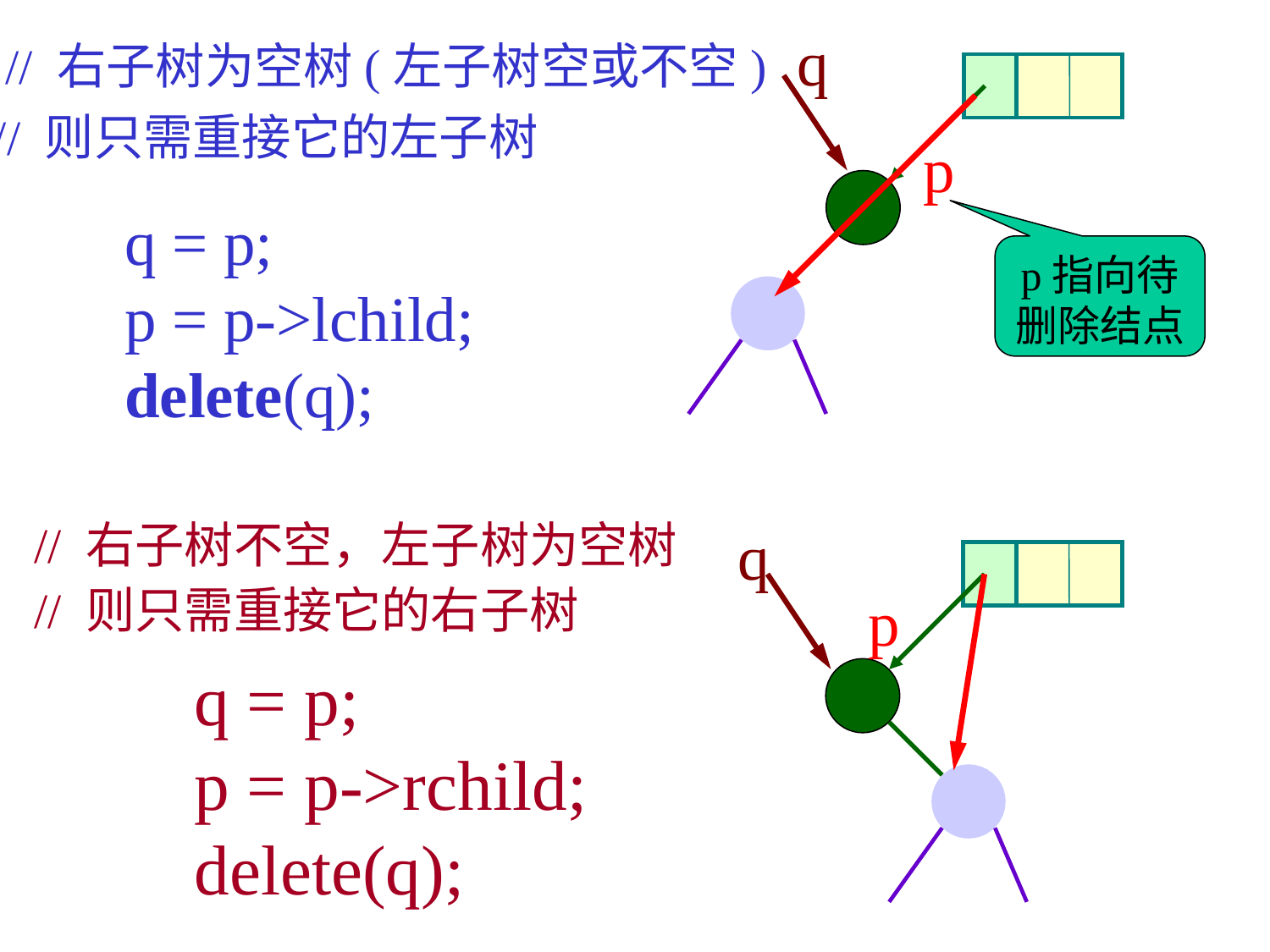

q
 // 右子树为空树(左子树空或不空)
// 则只需重接它的左子树

p
q = p;
p = p->lchild;
delete(q);
p指向待删除结点
// 右子树不空，左子树为空树
// 则只需重接它的右子树
q

p
q = p;
p = p->rchild;
delete(q);